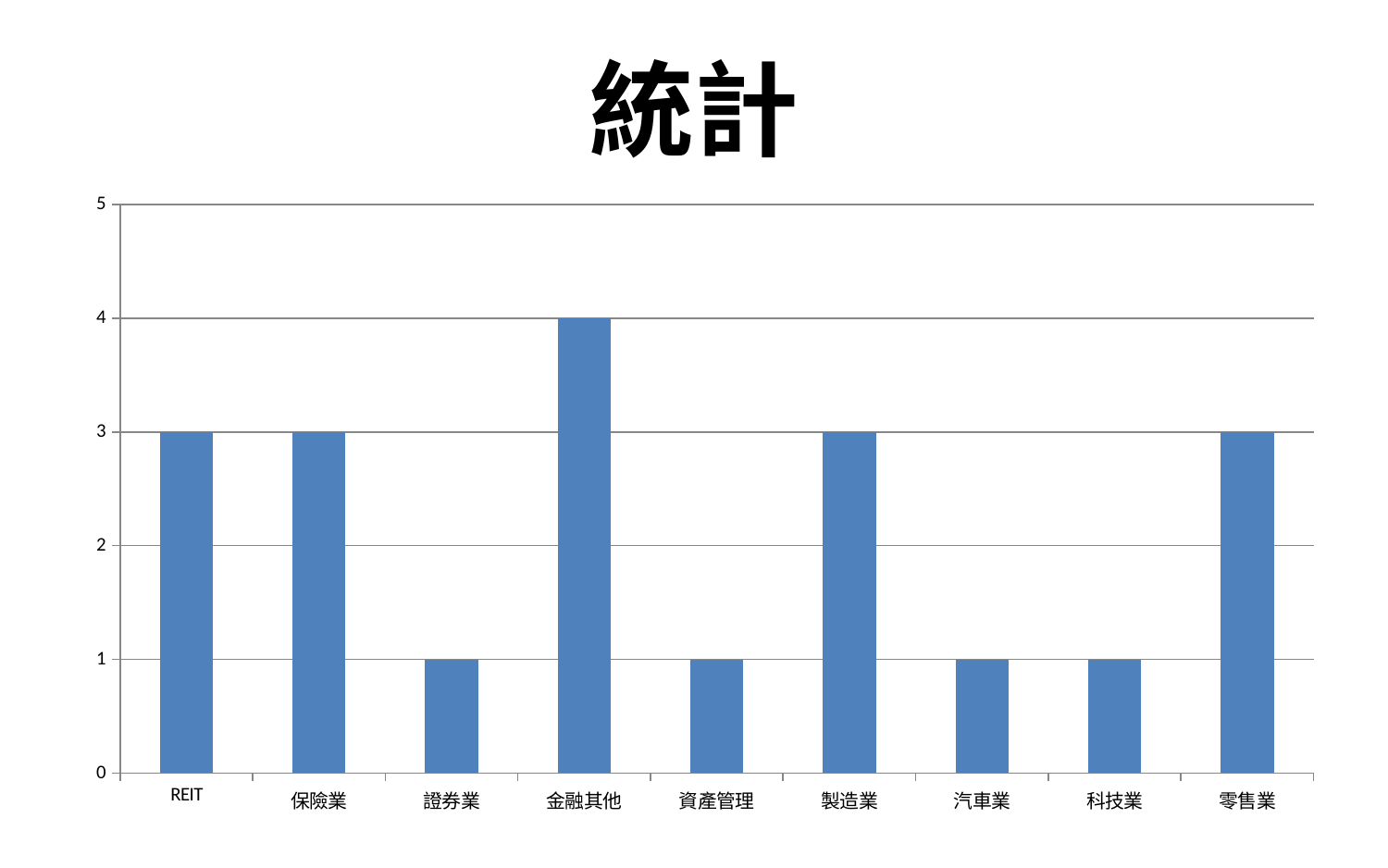

# 統計

### Chart

| Category |  |
|---|---|
| REIT | 3.0 |
| 保險業 | 3.0 |
| 證券業 | 1.0 |
| 金融其他 | 4.0 |
| 資產管理 | 1.0 |
| 製造業 | 3.0 |
| 汽車業 | 1.0 |
| 科技業 | 1.0 |
| 零售業 | 3.0 |